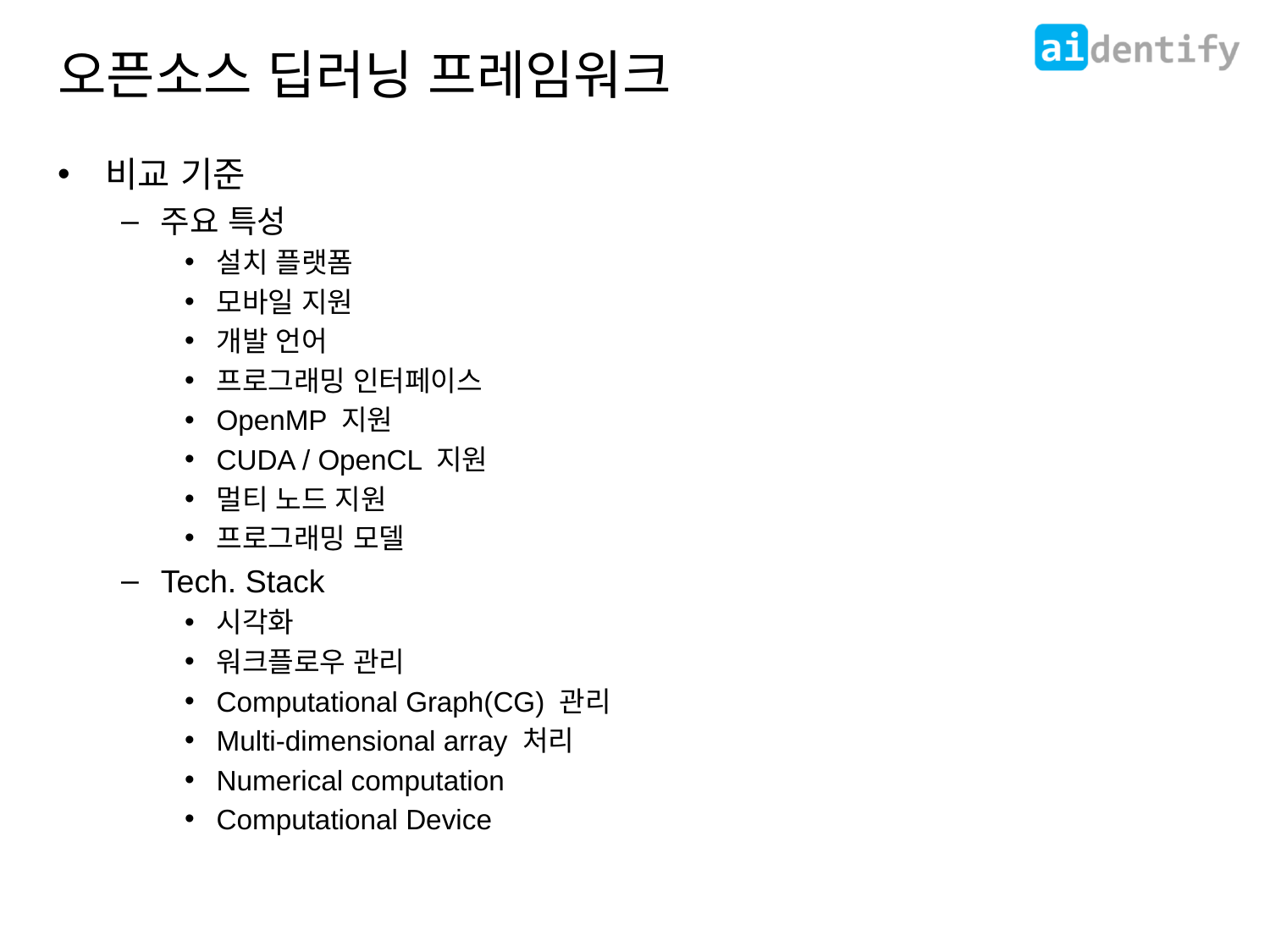

# 오픈소스 딥러닝 프레임워크
비교 기준
주요 특성
설치 플랫폼
모바일 지원
개발 언어
프로그래밍 인터페이스
OpenMP 지원
CUDA / OpenCL 지원
멀티 노드 지원
프로그래밍 모델
Tech. Stack
시각화
워크플로우 관리
Computational Graph(CG) 관리
Multi-dimensional array 처리
Numerical computation
Computational Device